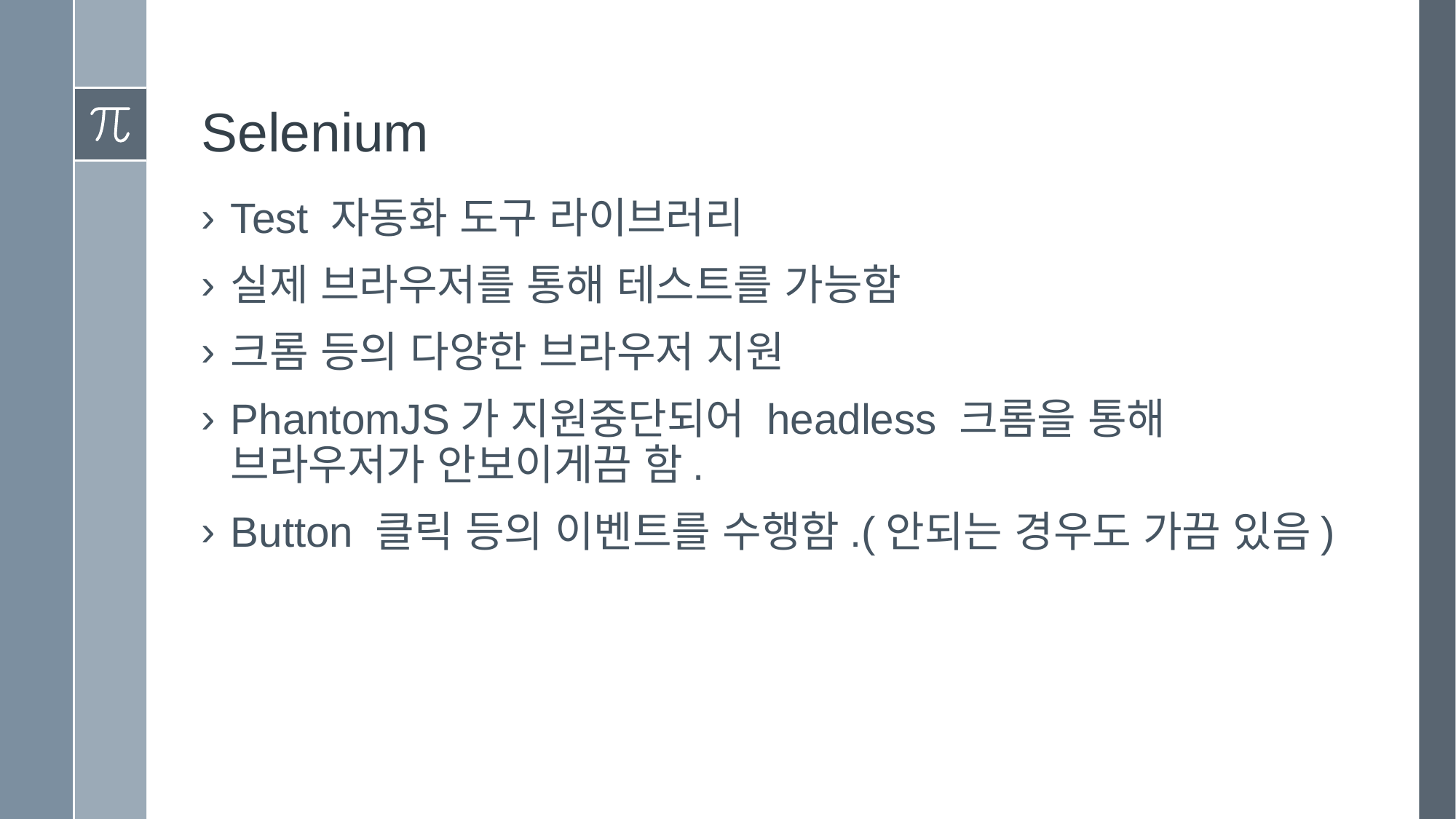

# Selenium
Test 자동화 도구 라이브러리
실제 브라우저를 통해 테스트를 가능함
크롬 등의 다양한 브라우저 지원
PhantomJS가 지원중단되어 headless 크롬을 통해 브라우저가 안보이게끔 함.
Button 클릭 등의 이벤트를 수행함.(안되는 경우도 가끔 있음)